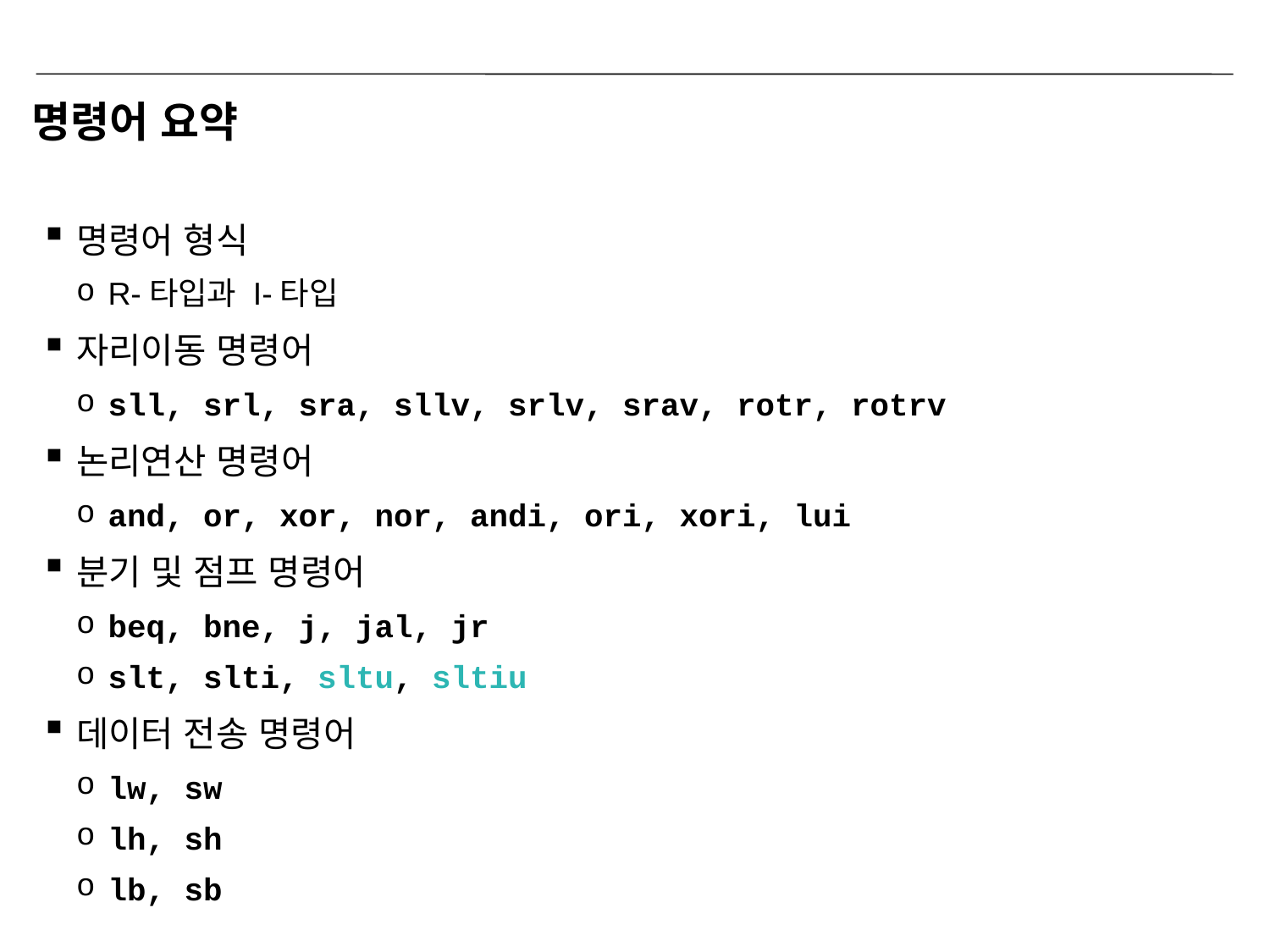

# 명령어 요약
명령어 형식
R-타입과 I-타입
자리이동 명령어
sll, srl, sra, sllv, srlv, srav, rotr, rotrv
논리연산 명령어
and, or, xor, nor, andi, ori, xori, lui
분기 및 점프 명령어
beq, bne, j, jal, jr
slt, slti, sltu, sltiu
데이터 전송 명령어
lw, sw
lh, sh
lb, sb